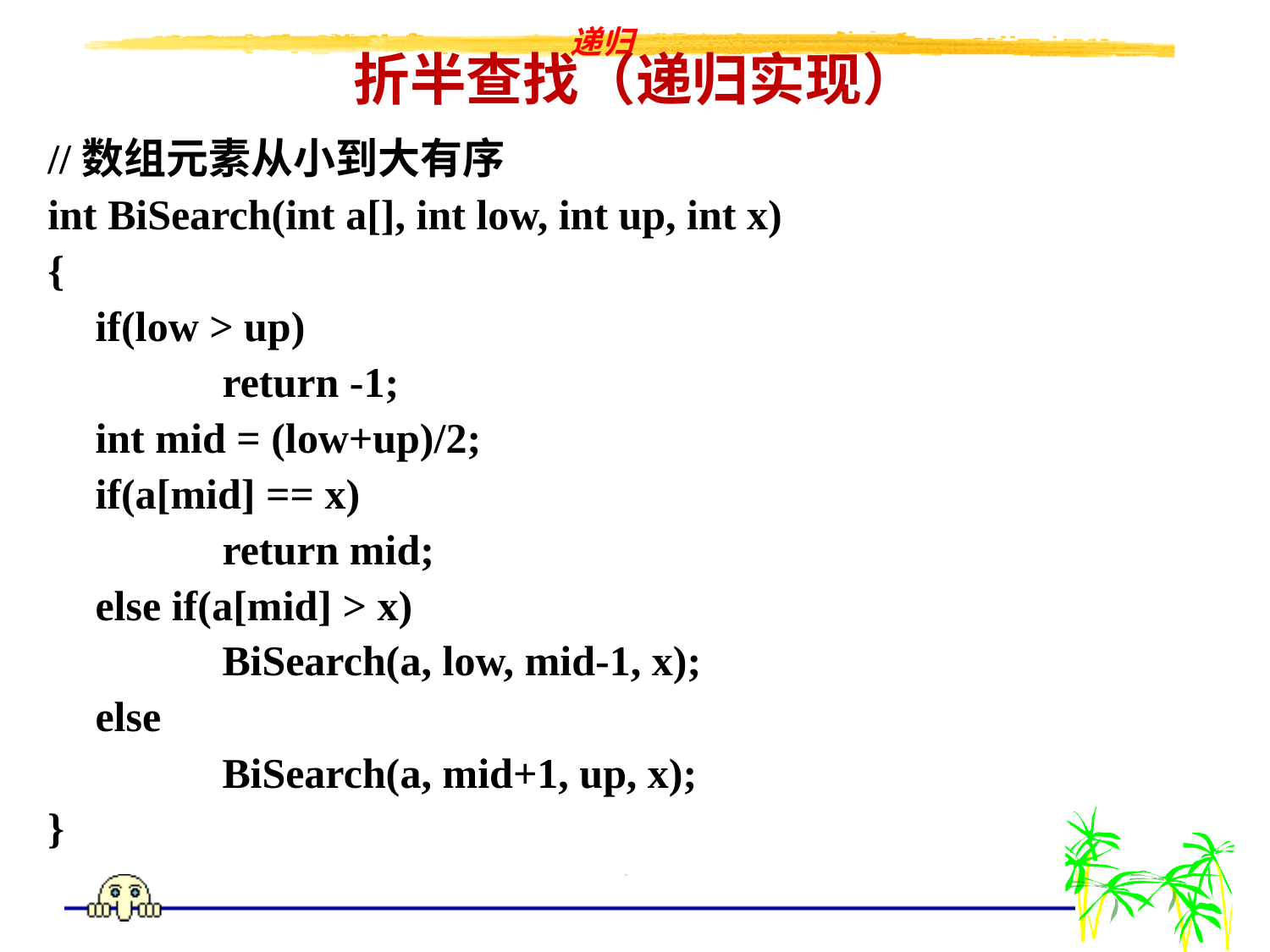

# 折半查找（递归实现）
//数组元素从小到大有序
int BiSearch(int a[], int low, int up, int x)
{
	if(low > up)
		return -1;
	int mid = (low+up)/2;
	if(a[mid] == x)
		return mid;
	else if(a[mid] > x)
		BiSearch(a, low, mid-1, x);
	else
		BiSearch(a, mid+1, up, x);
}